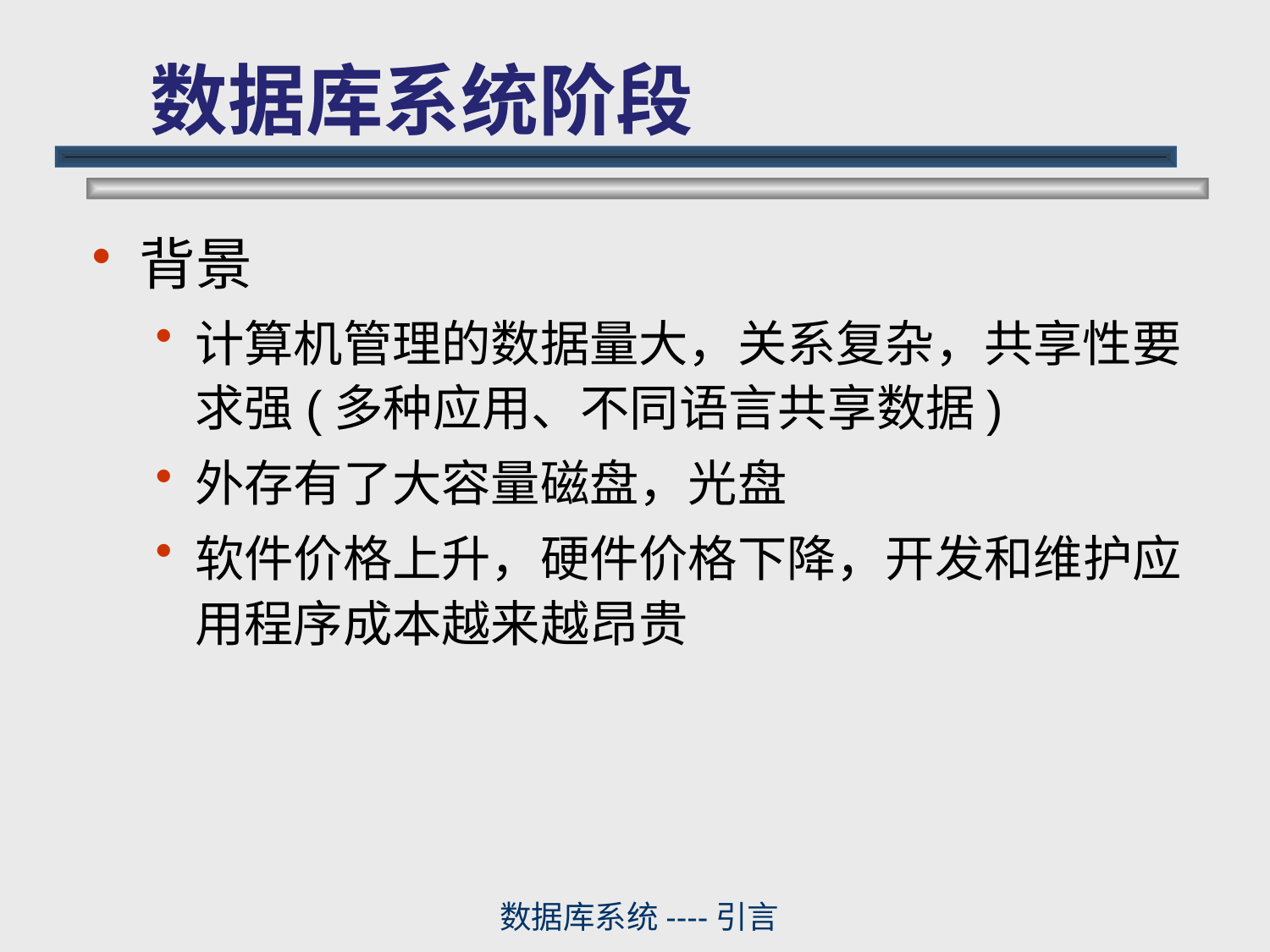

# 数据库系统阶段
背景
计算机管理的数据量大，关系复杂，共享性要求强(多种应用、不同语言共享数据)
外存有了大容量磁盘，光盘
软件价格上升，硬件价格下降，开发和维护应用程序成本越来越昂贵
数据库系统----引言